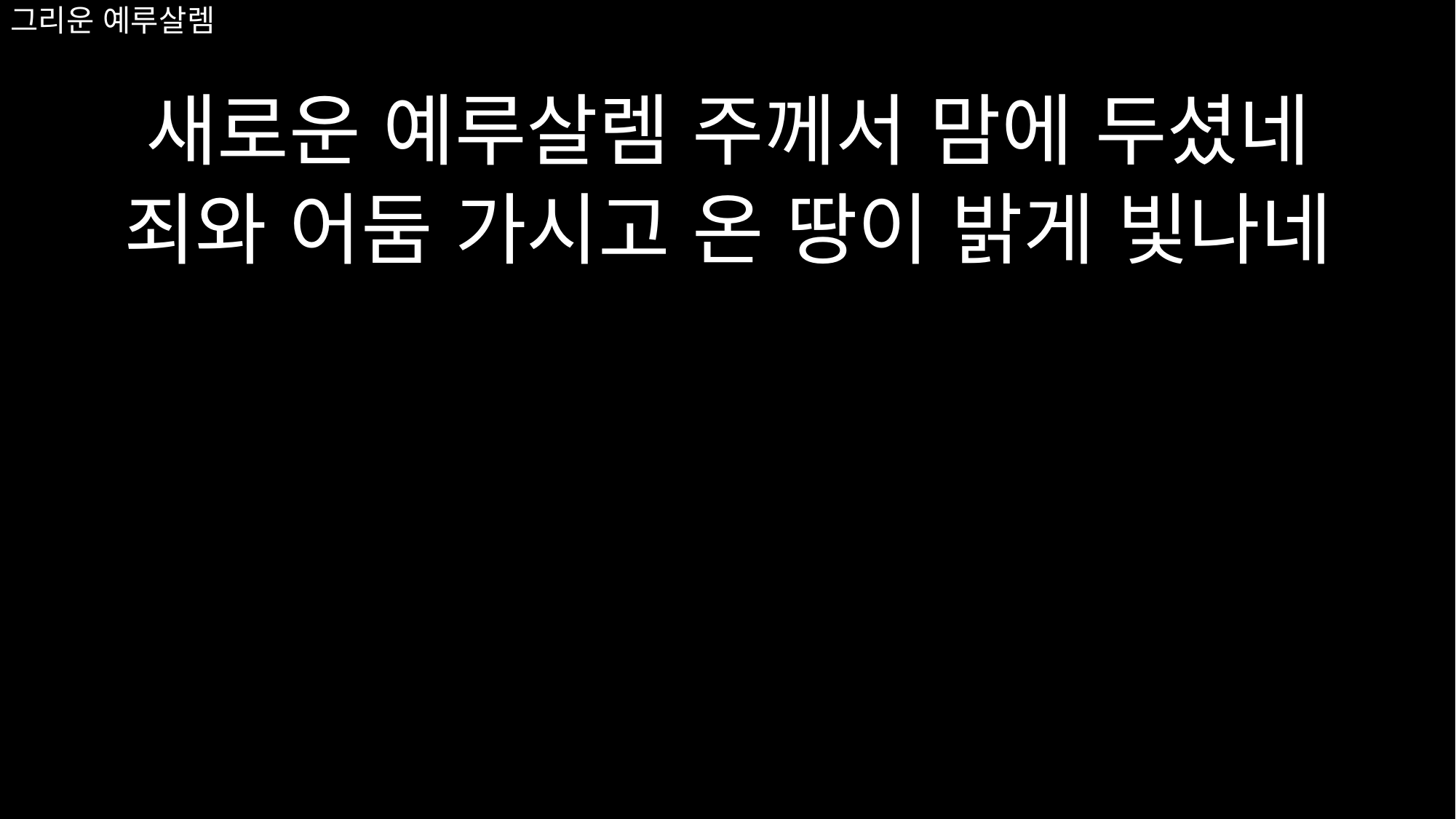

새로운 예루살렘 주께서 맘에 두셨네
죄와 어둠 가시고 온 땅이 밝게 빛나네

# 그리운 예루살렘